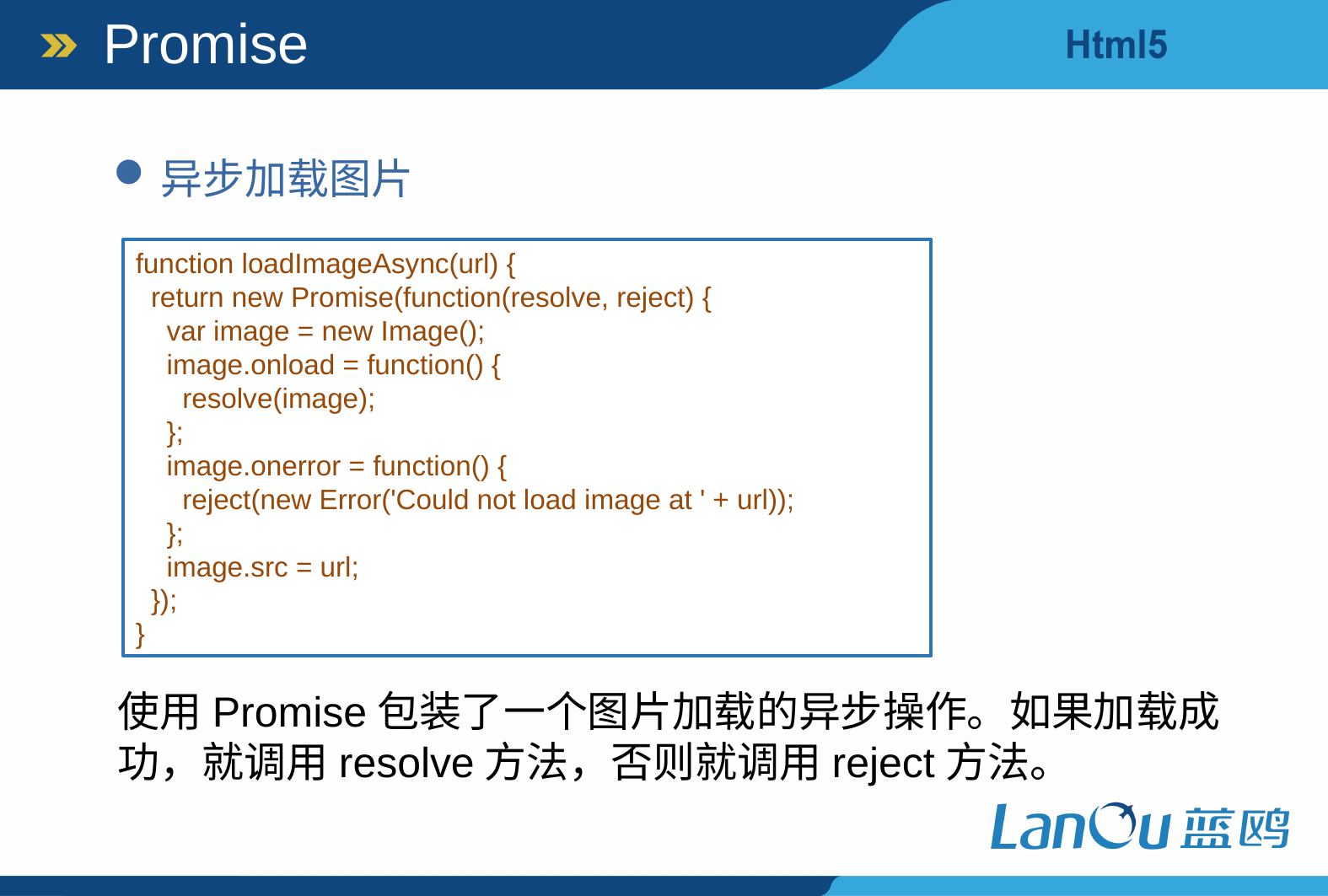

Promise
异步加载图片
function loadImageAsync(url) {
  return new Promise(function(resolve, reject) {
    var image = new Image();
    image.onload = function() {
      resolve(image);
    };
    image.onerror = function() {
      reject(new Error('Could not load image at ' + url));
    };
    image.src = url;
  });
}
使用Promise包装了一个图片加载的异步操作。如果加载成功，就调用resolve方法，否则就调用reject方法。